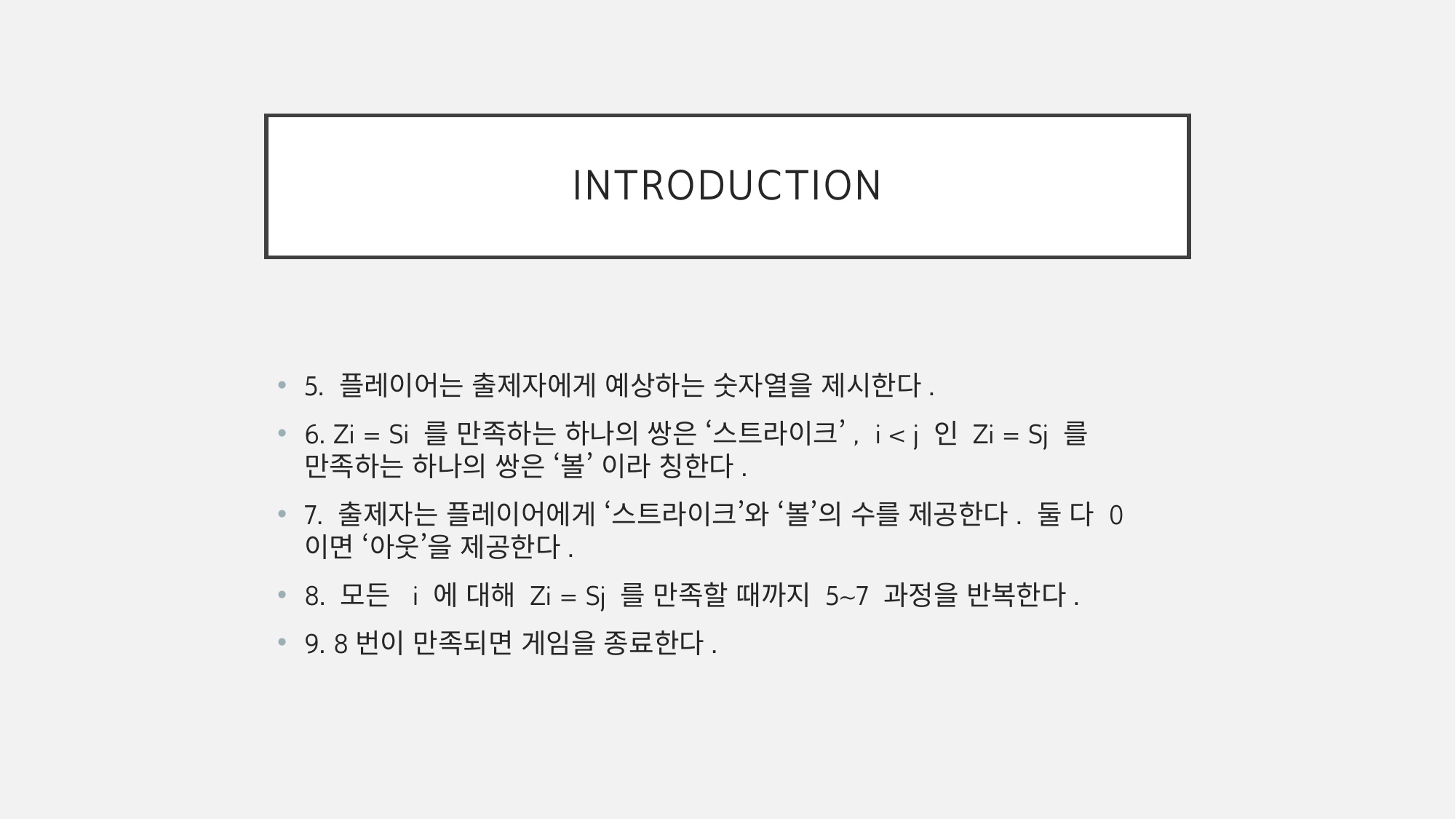

# Introduction

5. 플레이어는 출제자에게 예상하는 숫자열을 제시한다.
6. Zi = Si 를 만족하는 하나의 쌍은 ‘스트라이크’,  i < j 인 Zi = Sj 를 만족하는 하나의 쌍은 ‘볼’ 이라 칭한다.
7. 출제자는 플레이어에게 ‘스트라이크’와 ‘볼’의 수를 제공한다. 둘 다 0이면 ‘아웃’을 제공한다.
8. 모든  i 에 대해 Zi = Sj 를 만족할 때까지 5~7 과정을 반복한다.
9. 8번이 만족되면 게임을 종료한다.